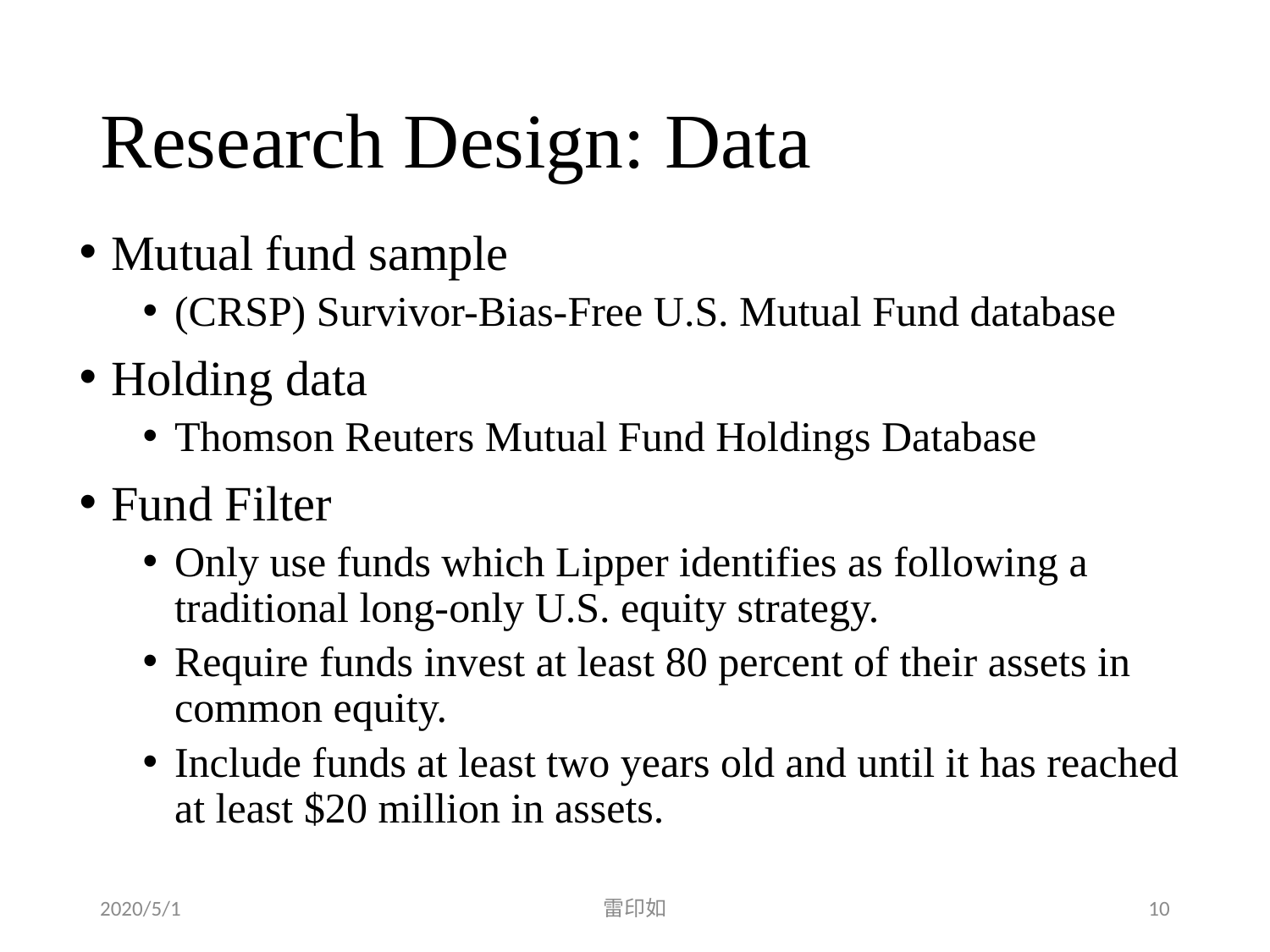

# Research Design: Data
Mutual fund sample
(CRSP) Survivor-Bias-Free U.S. Mutual Fund database
Holding data
Thomson Reuters Mutual Fund Holdings Database
Fund Filter
Only use funds which Lipper identifies as following a traditional long-only U.S. equity strategy.
Require funds invest at least 80 percent of their assets in common equity.
Include funds at least two years old and until it has reached at least $20 million in assets.

2020/5/1
雷印如
10